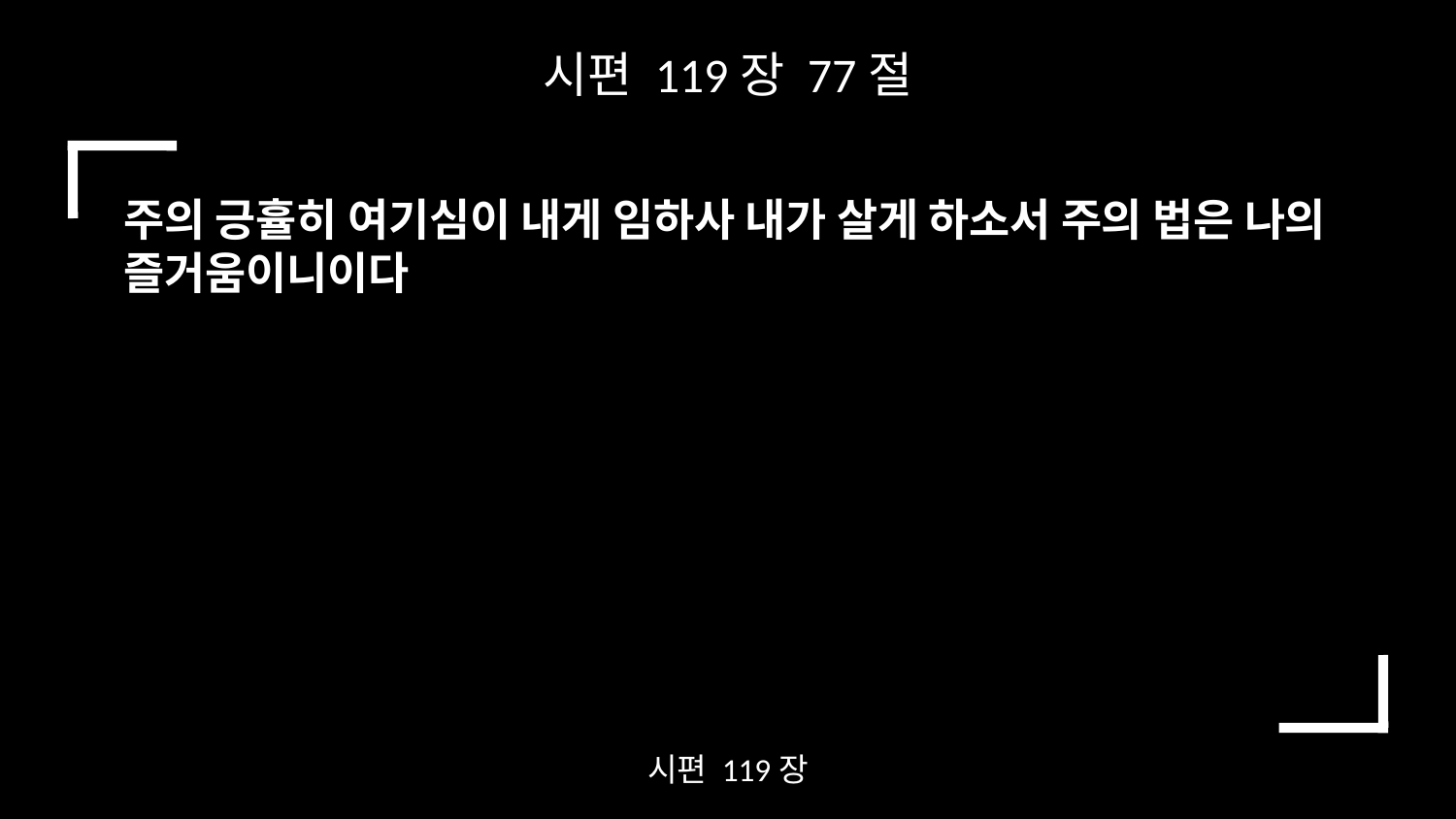

시편 119장 77절

주의 긍휼히 여기심이 내게 임하사 내가 살게 하소서 주의 법은 나의 즐거움이니이다

시편 119장